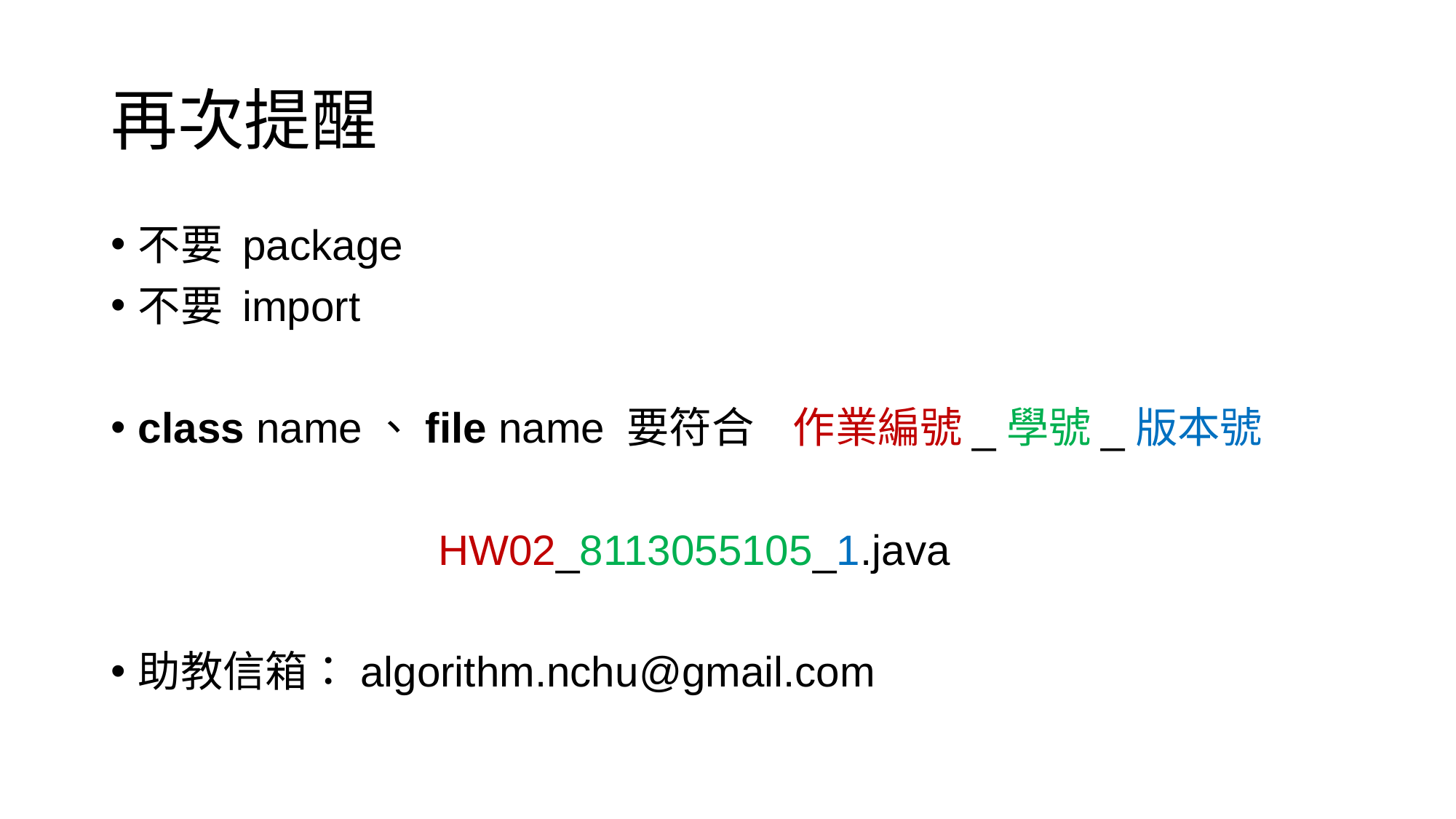

# 再次提醒
不要 package
不要 import

class name、file name 要符合	作業編號_學號_版本號

			HW02_8113055105_1.java

助教信箱：algorithm.nchu@gmail.com